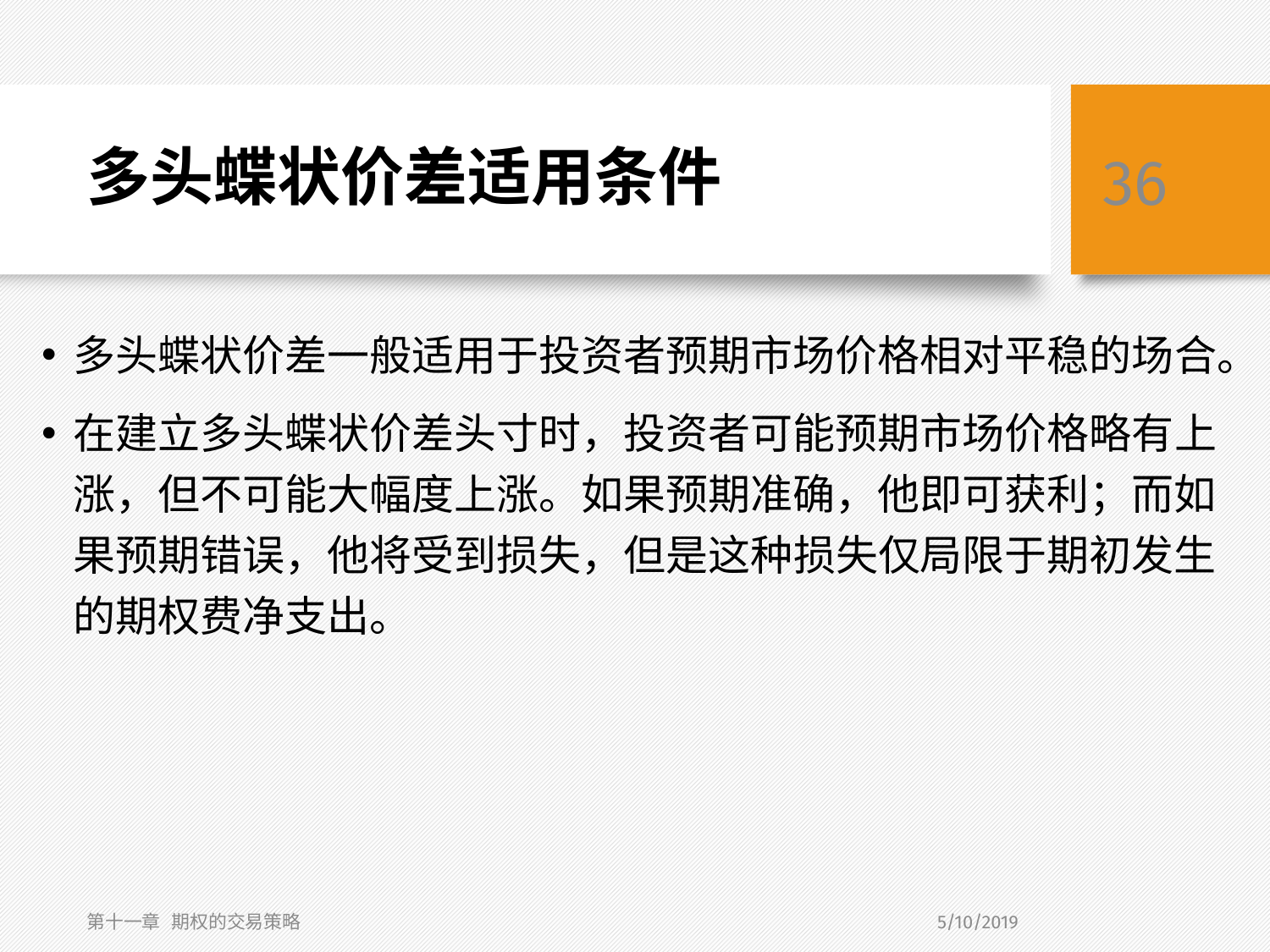

# 多头蝶状价差适用条件
36
多头蝶状价差一般适用于投资者预期市场价格相对平稳的场合。
在建立多头蝶状价差头寸时，投资者可能预期市场价格略有上涨，但不可能大幅度上涨。如果预期准确，他即可获利；而如果预期错误，他将受到损失，但是这种损失仅局限于期初发生的期权费净支出。
5/10/2019
第十一章  期权的交易策略